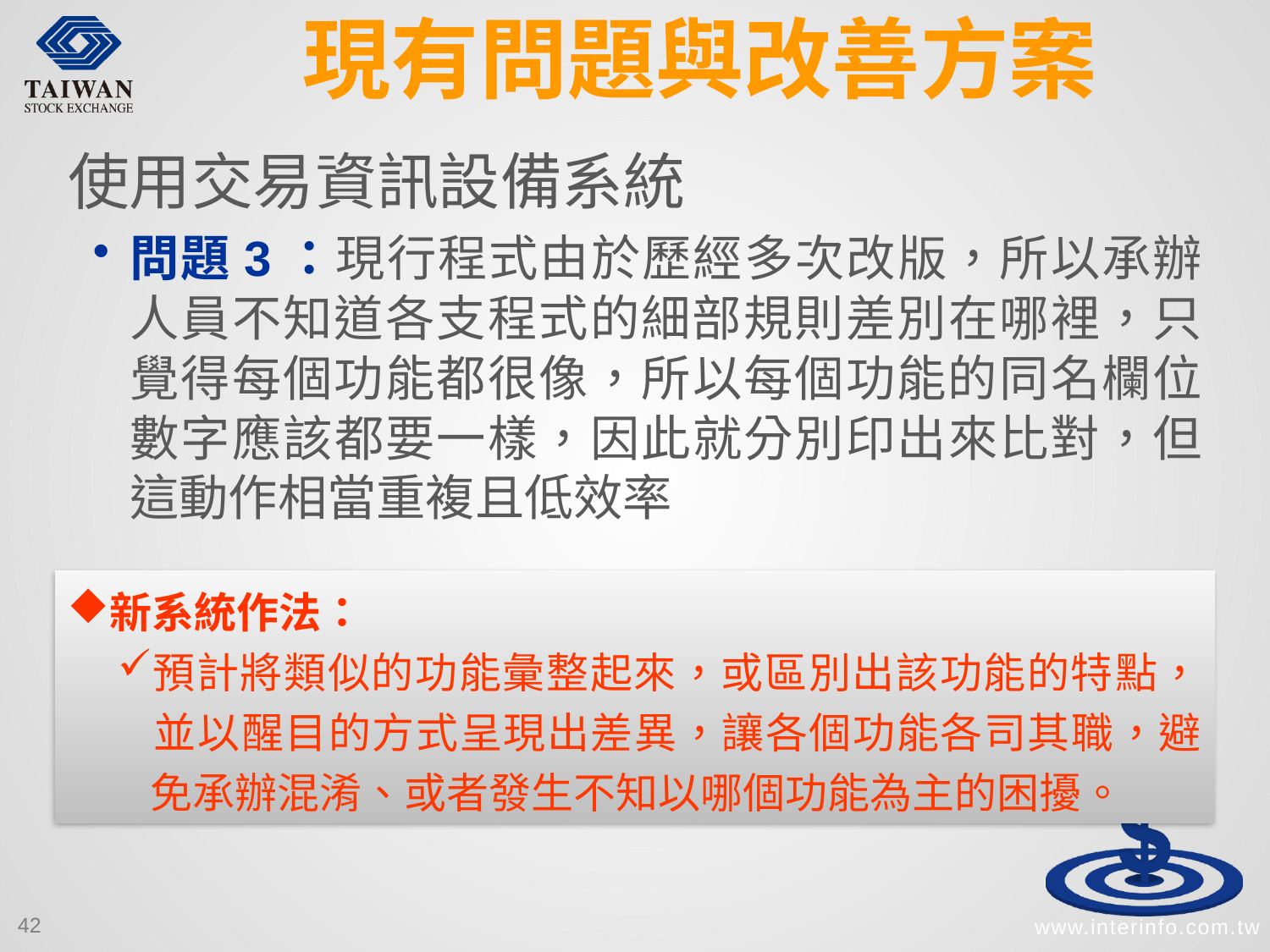

# 現有問題與改善方案
使用交易資訊設備系統
問題3：現行程式由於歷經多次改版，所以承辦人員不知道各支程式的細部規則差別在哪裡，只覺得每個功能都很像，所以每個功能的同名欄位數字應該都要一樣，因此就分別印出來比對，但這動作相當重複且低效率
新系統作法：
預計將類似的功能彙整起來，或區別出該功能的特點，
  並以醒目的方式呈現出差異，讓各個功能各司其職，避
  免承辦混淆、或者發生不知以哪個功能為主的困擾。